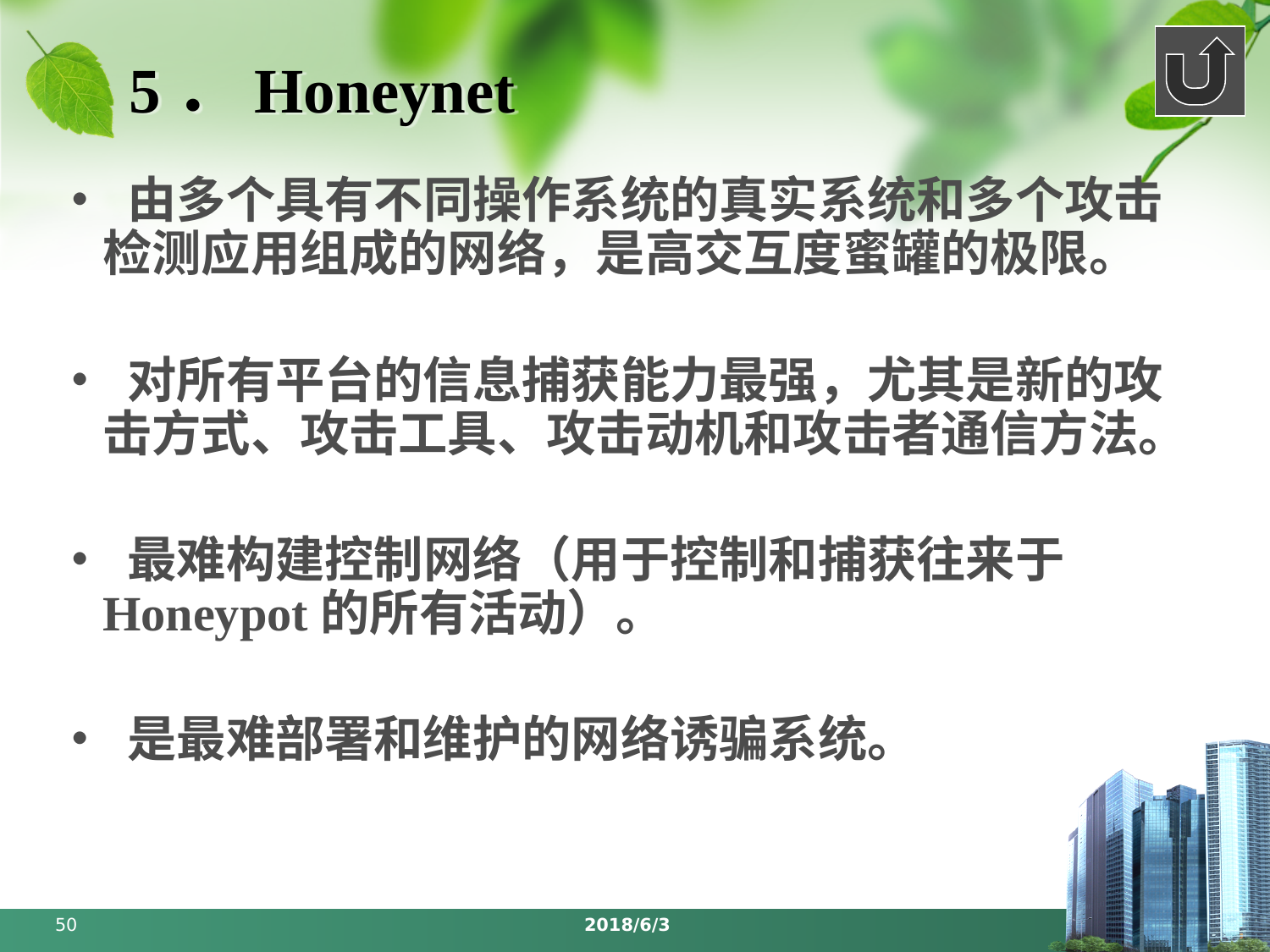

# 5．Honeynet
• 由多个具有不同操作系统的真实系统和多个攻击检测应用组成的网络，是高交互度蜜罐的极限。

• 对所有平台的信息捕获能力最强，尤其是新的攻击方式、攻击工具、攻击动机和攻击者通信方法。

• 最难构建控制网络（用于控制和捕获往来于Honeypot的所有活动）。

• 是最难部署和维护的网络诱骗系统。
50
2018/6/3